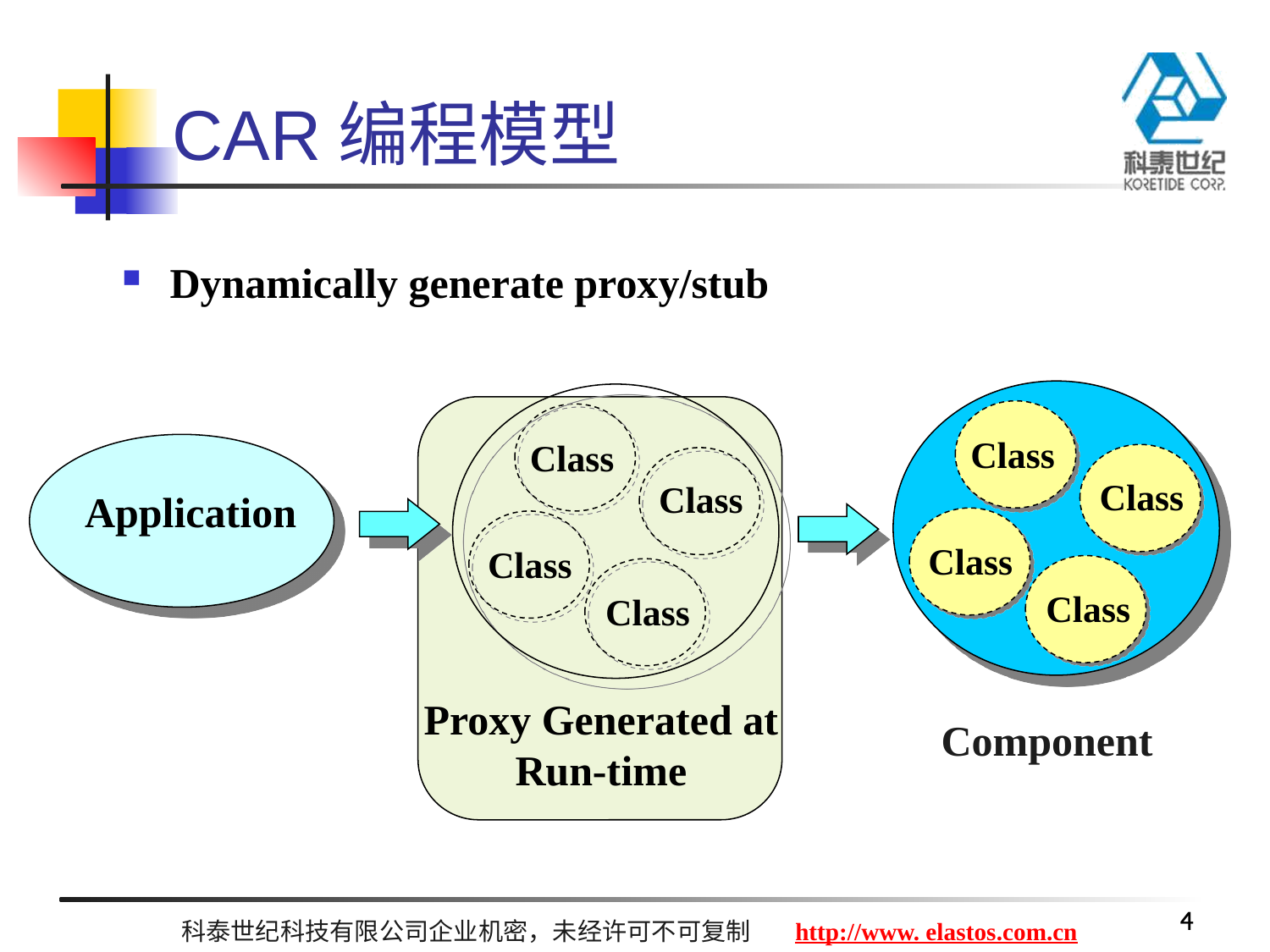

# CAR编程模型
Dynamically generate proxy/stub

Class
Class

Class
Class
Application

Class
Class

Class
Class
Proxy Generated at Run-time
Component
4